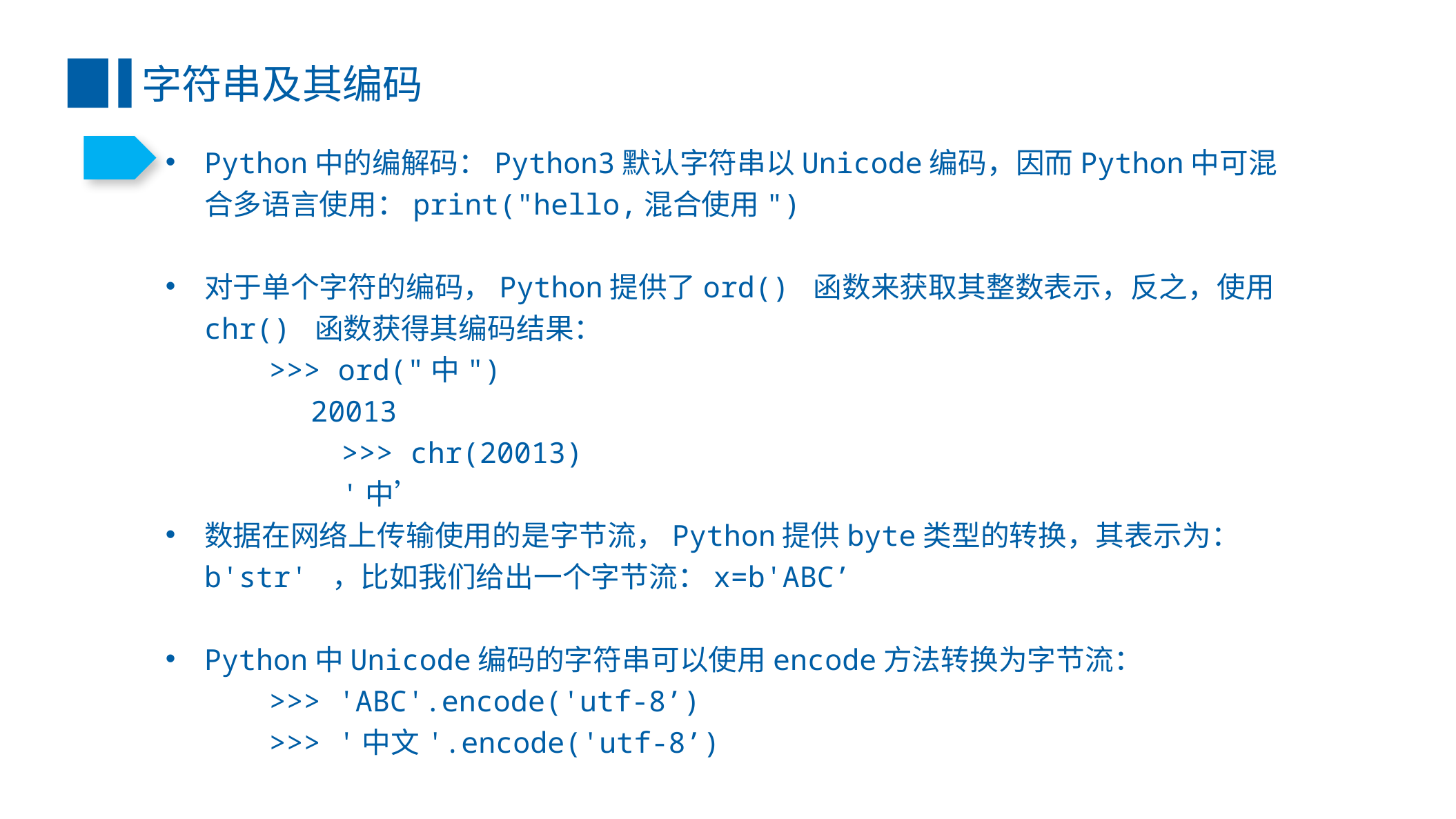

字符串及其编码

Python中的编解码：Python3默认字符串以Unicode编码，因而Python中可混合多语言使用：print("hello,混合使用")

对于单个字符的编码，Python提供了ord() 函数来获取其整数表示，反之，使用chr() 函数获得其编码结果：
	>>> ord("中")
20013
	>>> chr(20013)
	'中’
数据在网络上传输使用的是字节流，Python提供byte类型的转换，其表示为：b'str' ，比如我们给出一个字节流：x=b'ABC’

Python中Unicode编码的字符串可以使用encode方法转换为字节流：
	>>> 'ABC'.encode('utf-8’)
	>>> '中文'.encode('utf-8’)